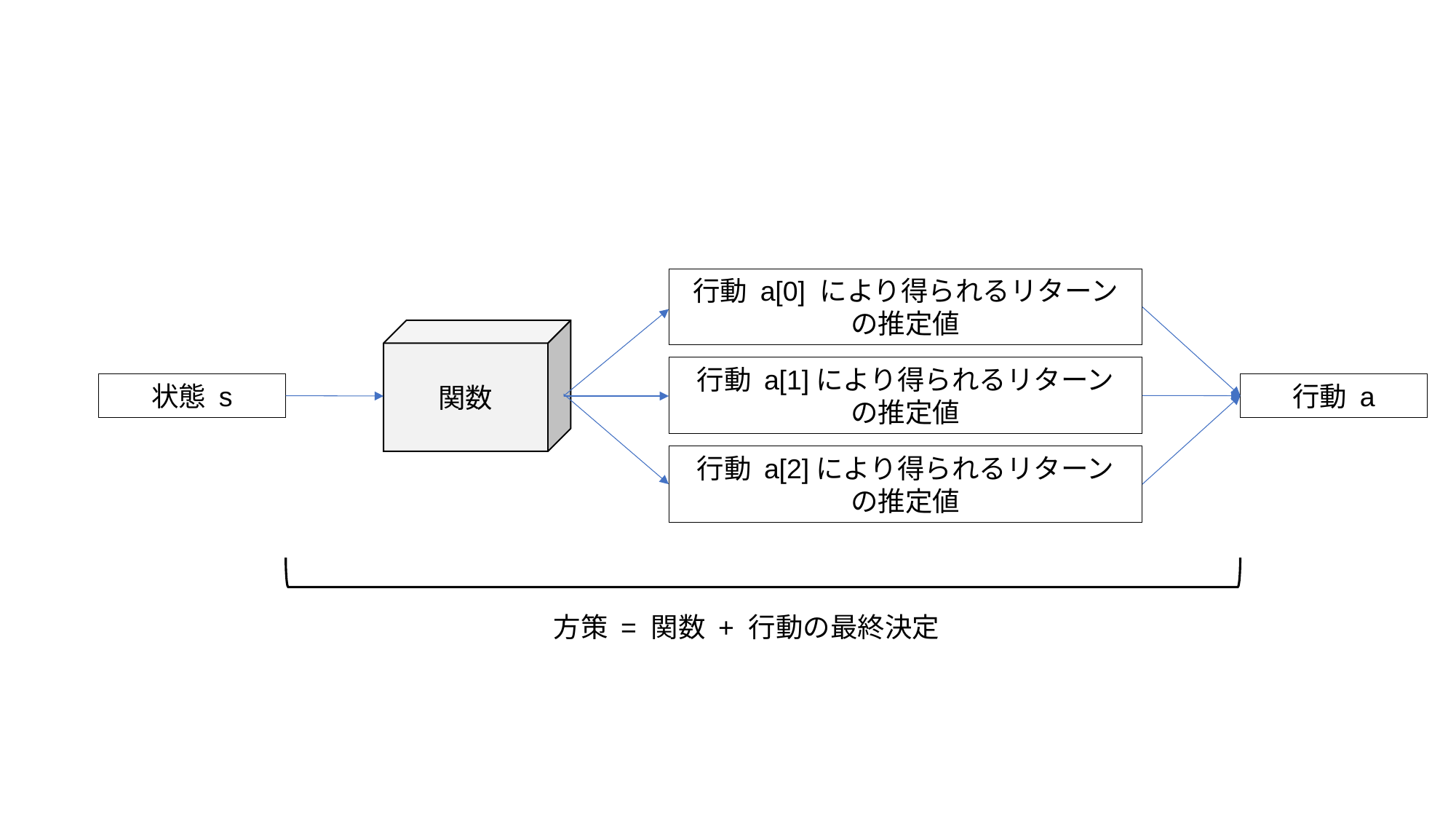

行動 a[0] により得られるリターン
の推定値
関数
行動 a[1]により得られるリターン
の推定値
状態 s
行動 a
行動 a[2]により得られるリターン
の推定値
方策 = 関数 + 行動の最終決定